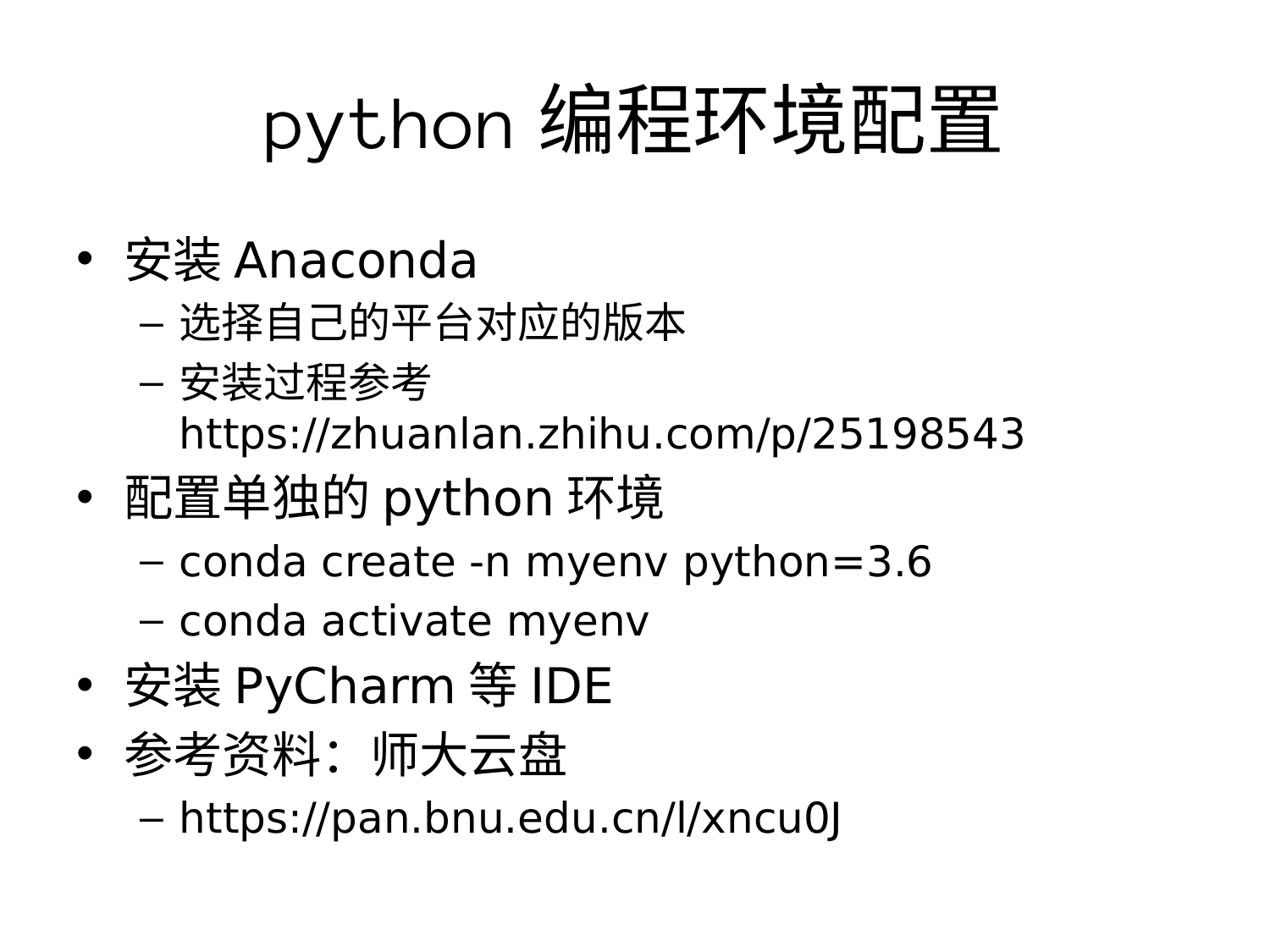

# python编程环境配置
安装Anaconda
选择自己的平台对应的版本
安装过程参考 https://zhuanlan.zhihu.com/p/25198543
配置单独的python环境
conda create -n myenv python=3.6
conda activate myenv
安装PyCharm等IDE
参考资料：师大云盘
https://pan.bnu.edu.cn/l/xncu0J